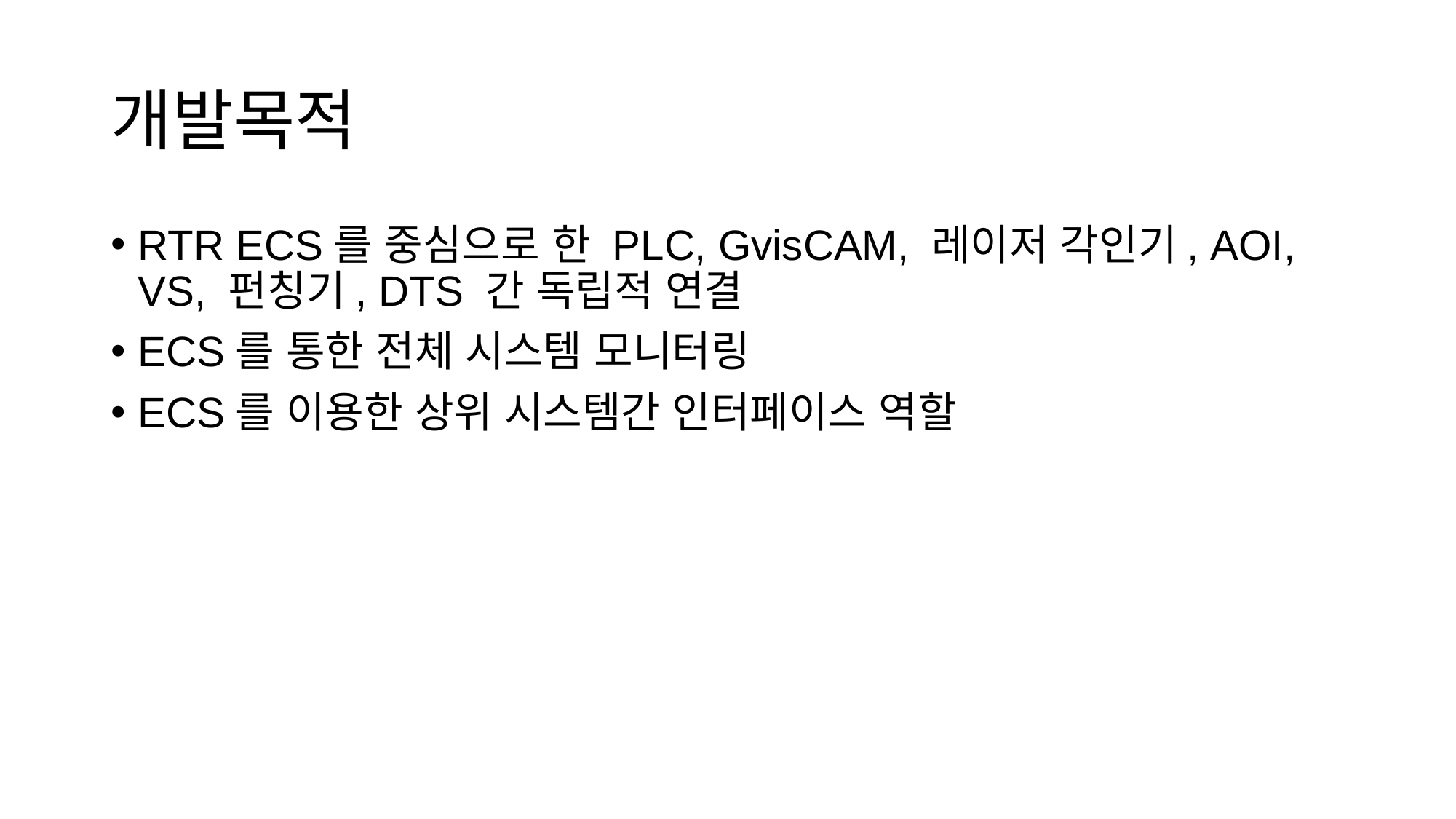

# 개발목적
RTR ECS를 중심으로 한 PLC, GvisCAM, 레이저 각인기, AOI, VS, 펀칭기, DTS 간 독립적 연결
ECS를 통한 전체 시스템 모니터링
ECS를 이용한 상위 시스템간 인터페이스 역할